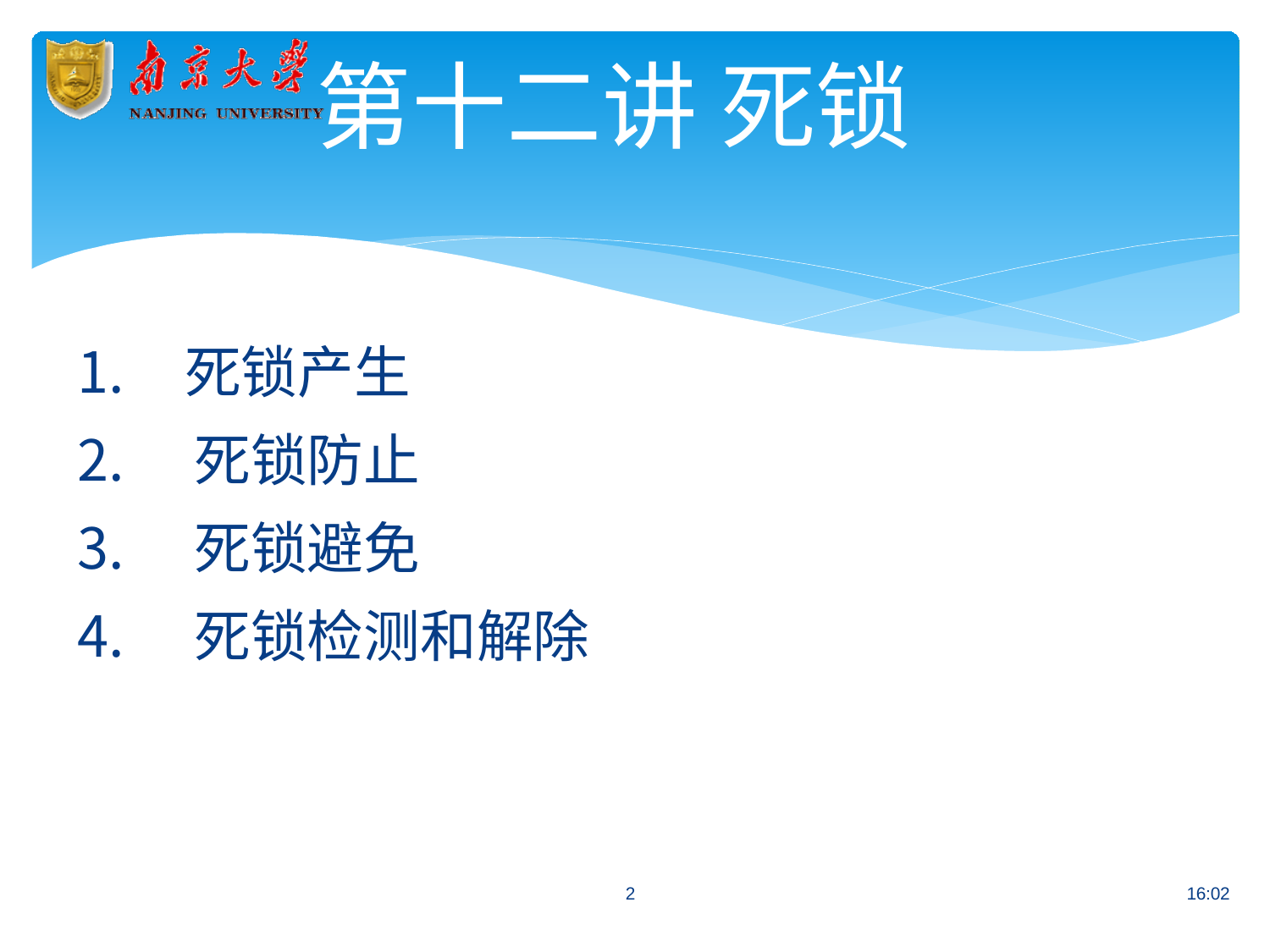

# 第十二讲死锁
死锁产生
死锁防止
死锁避免
死锁检测和解除
2
16:02